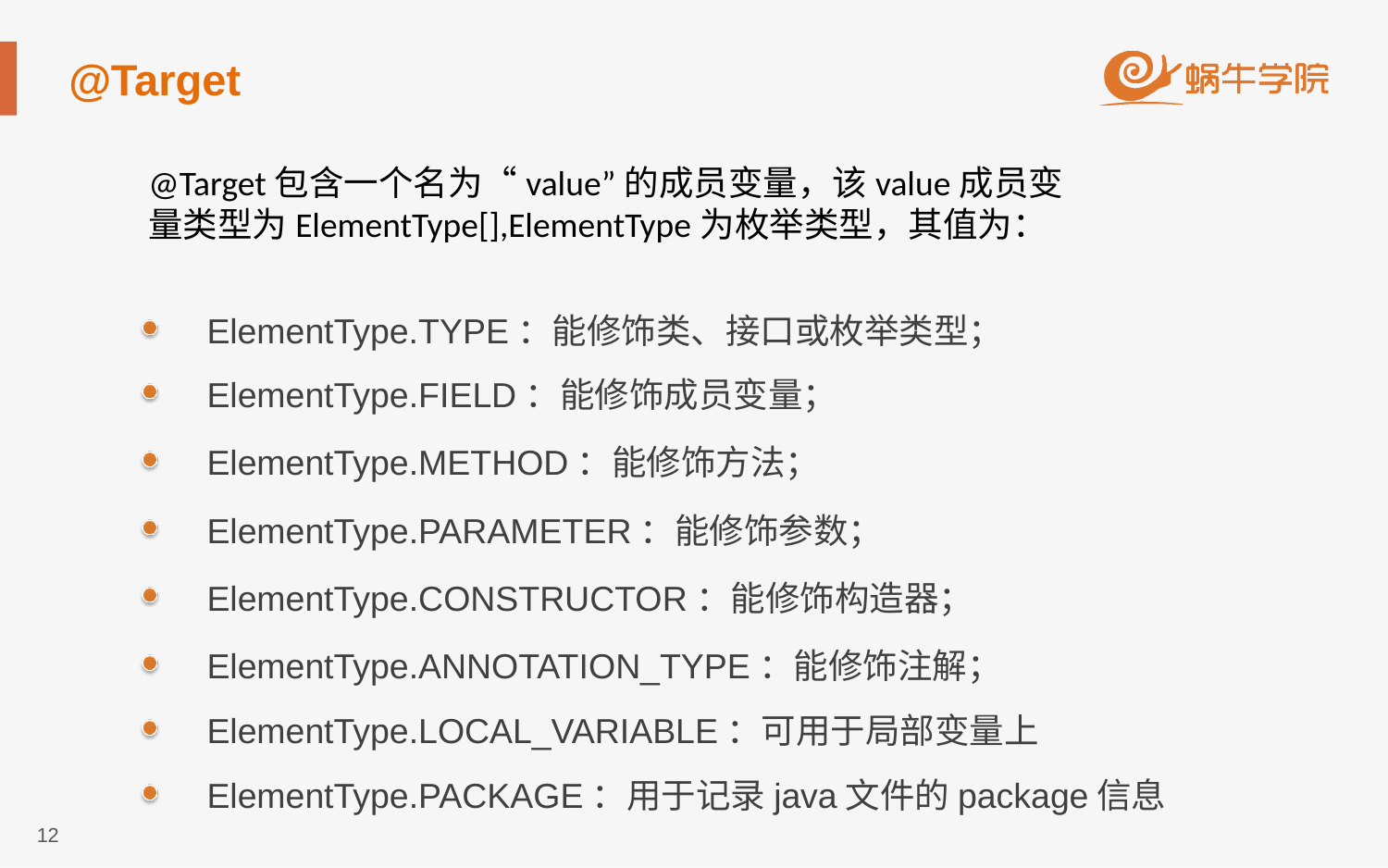

# @Target
@Target包含一个名为“value”的成员变量，该value成员变量类型为ElementType[],ElementType为枚举类型，其值为：
ElementType.TYPE：能修饰类、接口或枚举类型；
ElementType.FIELD：能修饰成员变量；
ElementType.METHOD：能修饰方法；
ElementType.PARAMETER：能修饰参数；
ElementType.CONSTRUCTOR：能修饰构造器；
ElementType.ANNOTATION_TYPE：能修饰注解；
ElementType.LOCAL_VARIABLE：可用于局部变量上
ElementType.PACKAGE：用于记录java文件的package信息